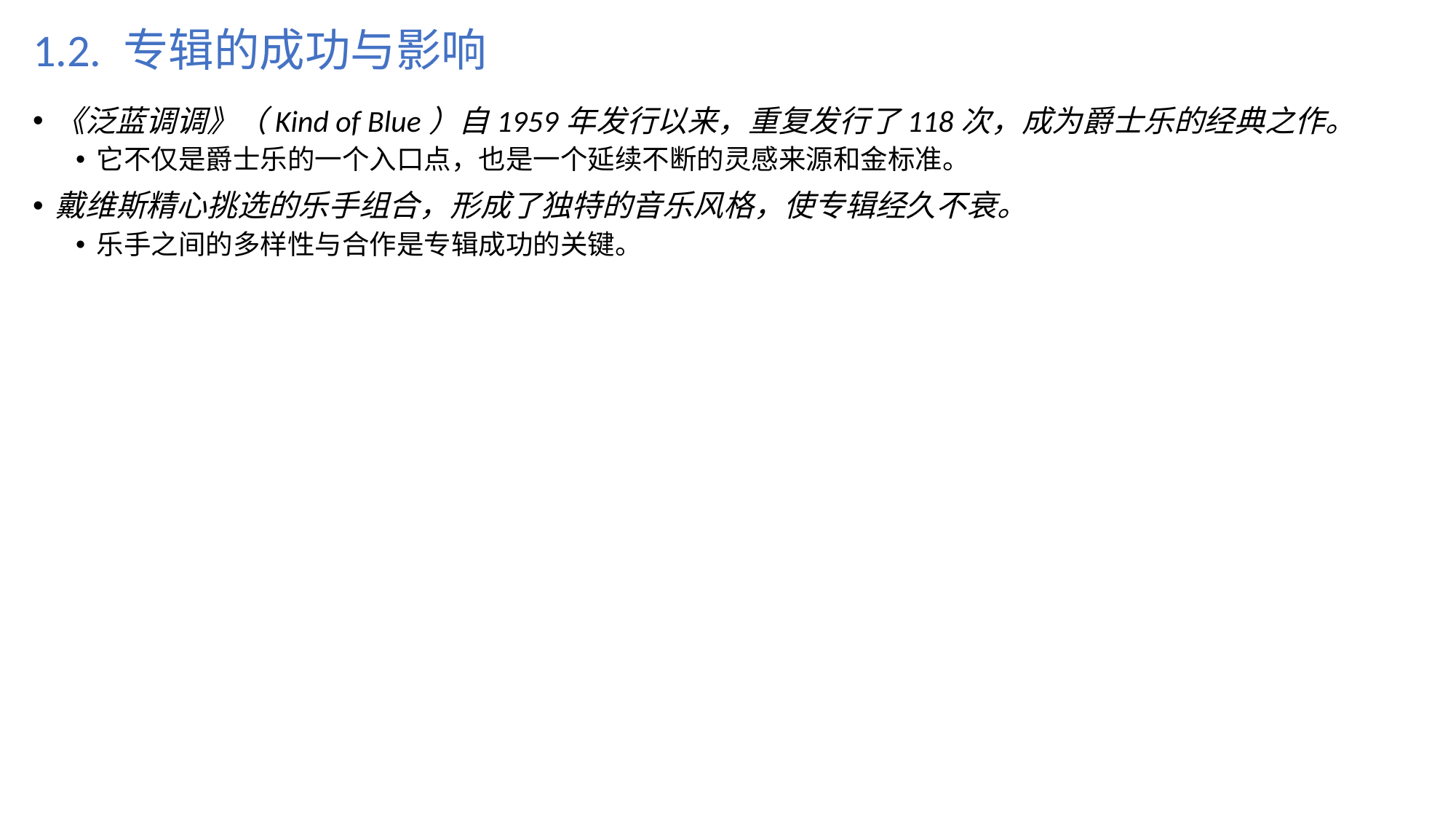

# 1.2. 专辑的成功与影响
《泛蓝调调》（Kind of Blue）自1959年发行以来，重复发行了118次，成为爵士乐的经典之作。
它不仅是爵士乐的一个入口点，也是一个延续不断的灵感来源和金标准。
戴维斯精心挑选的乐手组合，形成了独特的音乐风格，使专辑经久不衰。
乐手之间的多样性与合作是专辑成功的关键。